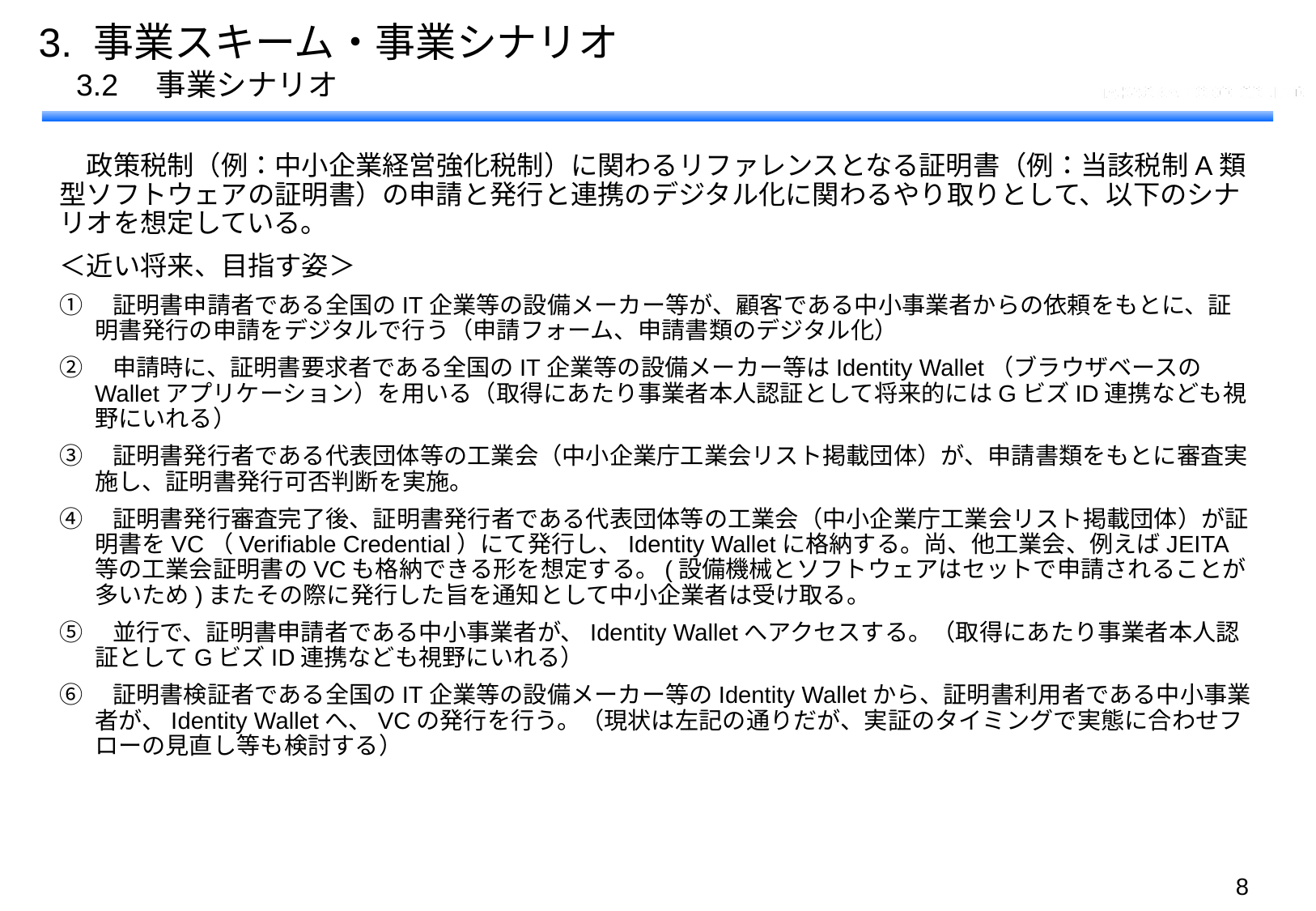

3. 事業スキーム・事業シナリオ
　3.2　事業シナリオ
　政策税制（例：中小企業経営強化税制）に関わるリファレンスとなる証明書（例：当該税制A類型ソフトウェアの証明書）の申請と発行と連携のデジタル化に関わるやり取りとして、以下のシナリオを想定している。
＜近い将来、目指す姿＞
①　証明書申請者である全国のIT企業等の設備メーカー等が、顧客である中小事業者からの依頼をもとに、証明書発行の申請をデジタルで行う（申請フォーム、申請書類のデジタル化）
②　申請時に、証明書要求者である全国のIT企業等の設備メーカー等はIdentity Wallet（ブラウザベースのWalletアプリケーション）を用いる（取得にあたり事業者本人認証として将来的にはGビズID連携なども視野にいれる）
③　証明書発行者である代表団体等の工業会（中小企業庁工業会リスト掲載団体）が、申請書類をもとに審査実施し、証明書発行可否判断を実施。
④　証明書発行審査完了後、証明書発行者である代表団体等の工業会（中小企業庁工業会リスト掲載団体）が証明書をVC（Verifiable Credential）にて発行し、Identity Walletに格納する。尚、他工業会、例えばJEITA等の工業会証明書のVCも格納できる形を想定する。(設備機械とソフトウェアはセットで申請されることが多いため)またその際に発行した旨を通知として中小企業者は受け取る。
⑤　並行で、証明書申請者である中小事業者が、Identity Walletへアクセスする。（取得にあたり事業者本人認証としてGビズID連携なども視野にいれる）
⑥　証明書検証者である全国のIT企業等の設備メーカー等のIdentity Walletから、証明書利用者である中小事業者が、Identity Walletへ、VCの発行を行う。（現状は左記の通りだが、実証のタイミングで実態に合わせフローの見直し等も検討する）
8